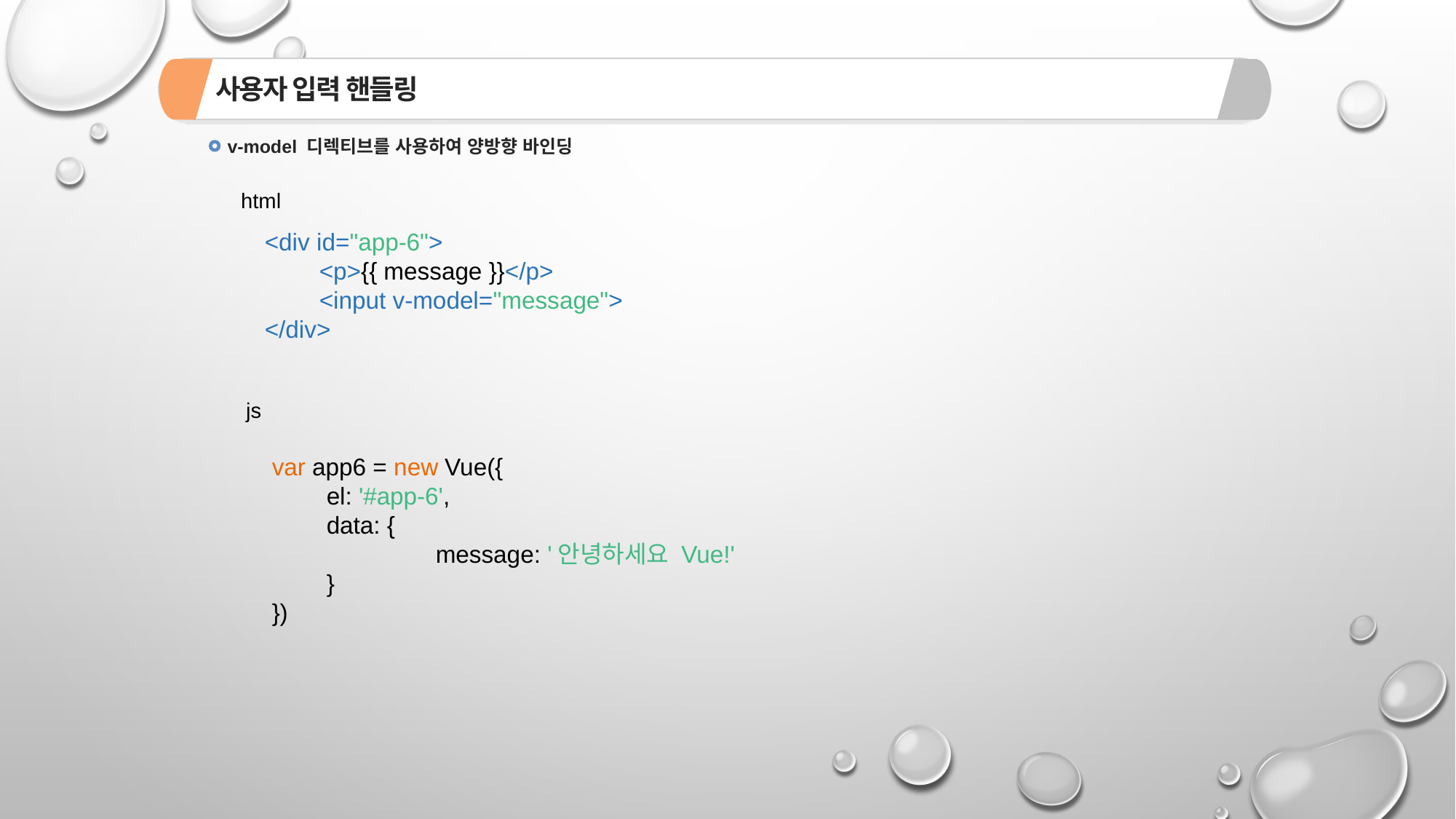

사용자 입력 핸들링
v-model 디렉티브를 사용하여 양방향 바인딩

html
<div id="app-6">
<p>{{ message }}</p>
<input v-model="message">
</div>
js
var app6 = new Vue({
el: '#app-6',
data: {
	message: '안녕하세요 Vue!'
}
})